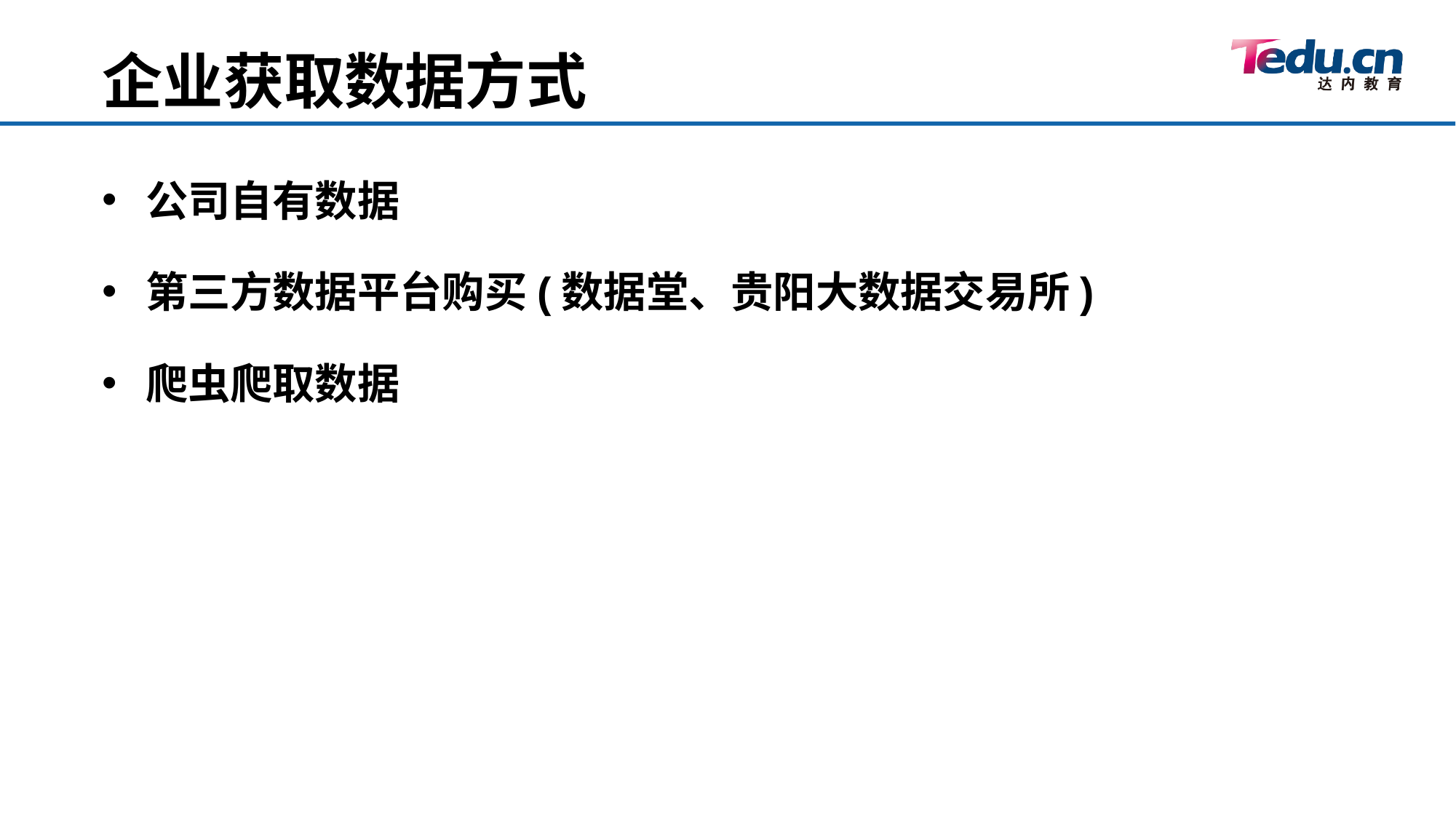

企业获取数据方式
公司自有数据
第三方数据平台购买(数据堂、贵阳大数据交易所)
爬虫爬取数据